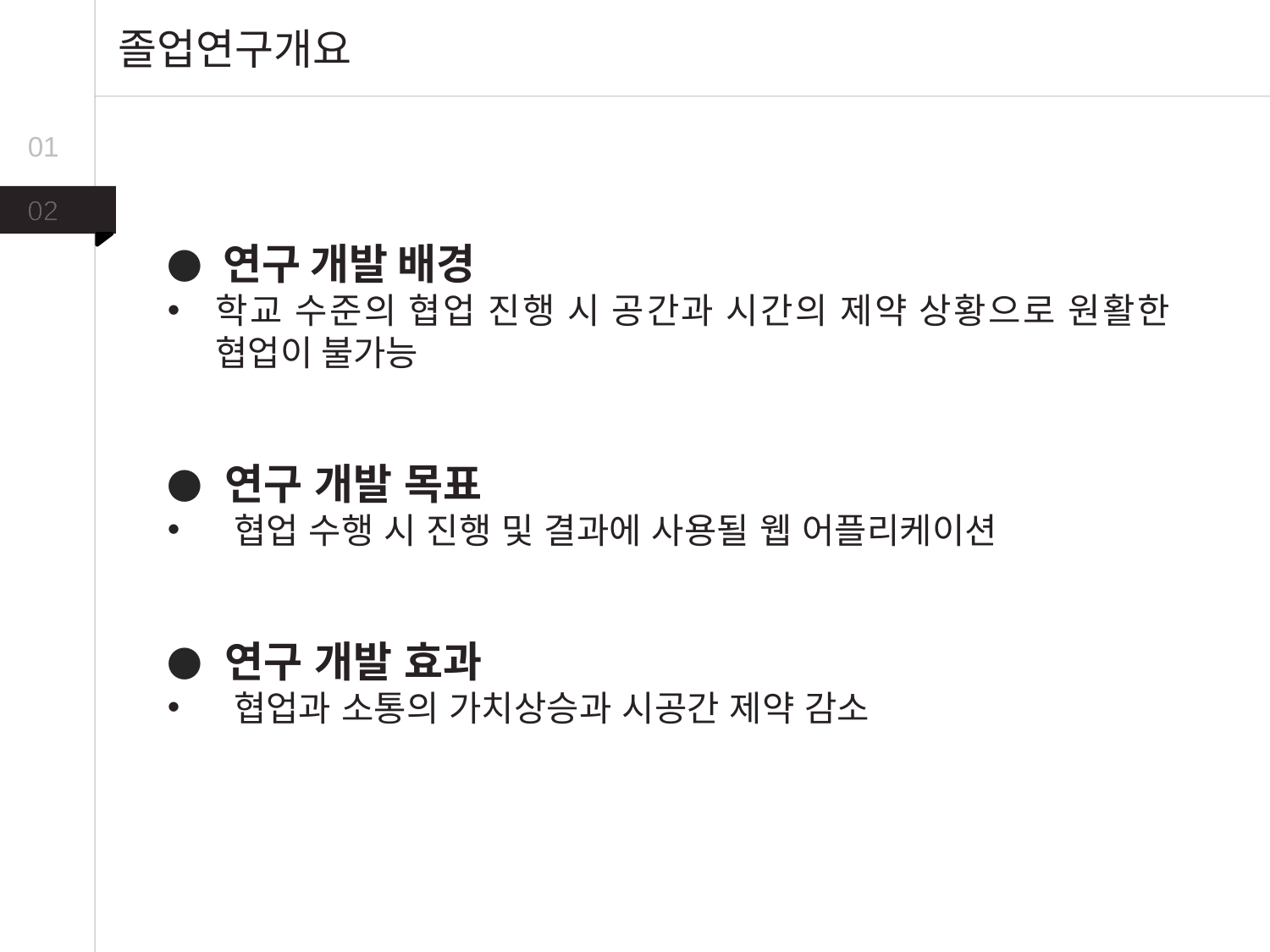

졸업연구개요
01

02
● 연구 개발 배경
학교 수준의 협업 진행 시 공간과 시간의 제약 상황으로 원활한 협업이 불가능

● 연구 개발 목표
 협업 수행 시 진행 및 결과에 사용될 웹 어플리케이션

● 연구 개발 효과
 협업과 소통의 가치상승과 시공간 제약 감소